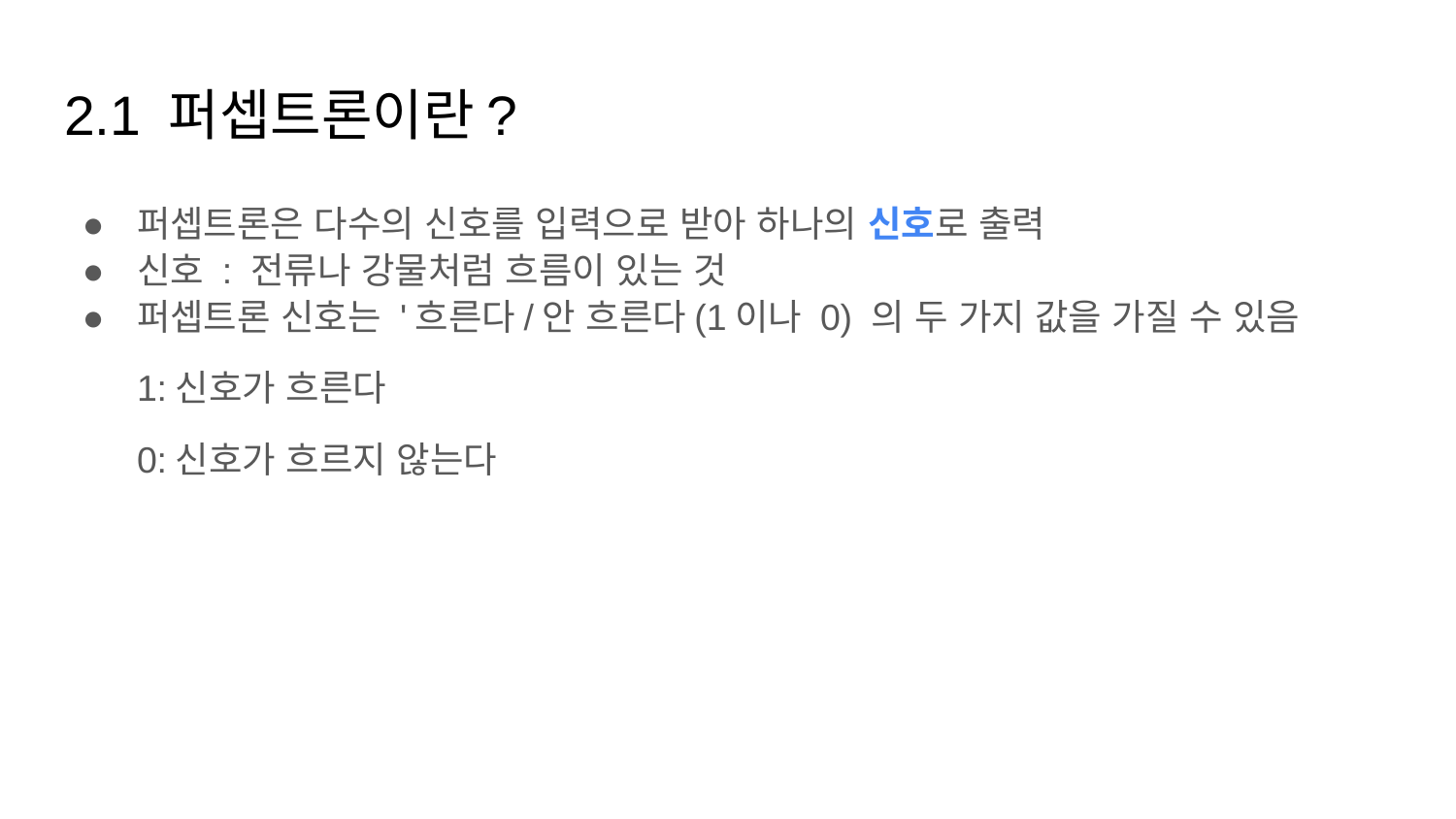

# 2.1 퍼셉트론이란?
퍼셉트론은 다수의 신호를 입력으로 받아 하나의 신호로 출력
신호 : 전류나 강물처럼 흐름이 있는 것
퍼셉트론 신호는 '흐른다/안 흐른다(1이나 0) 의 두 가지 값을 가질 수 있음
1:신호가 흐른다
0:신호가 흐르지 않는다